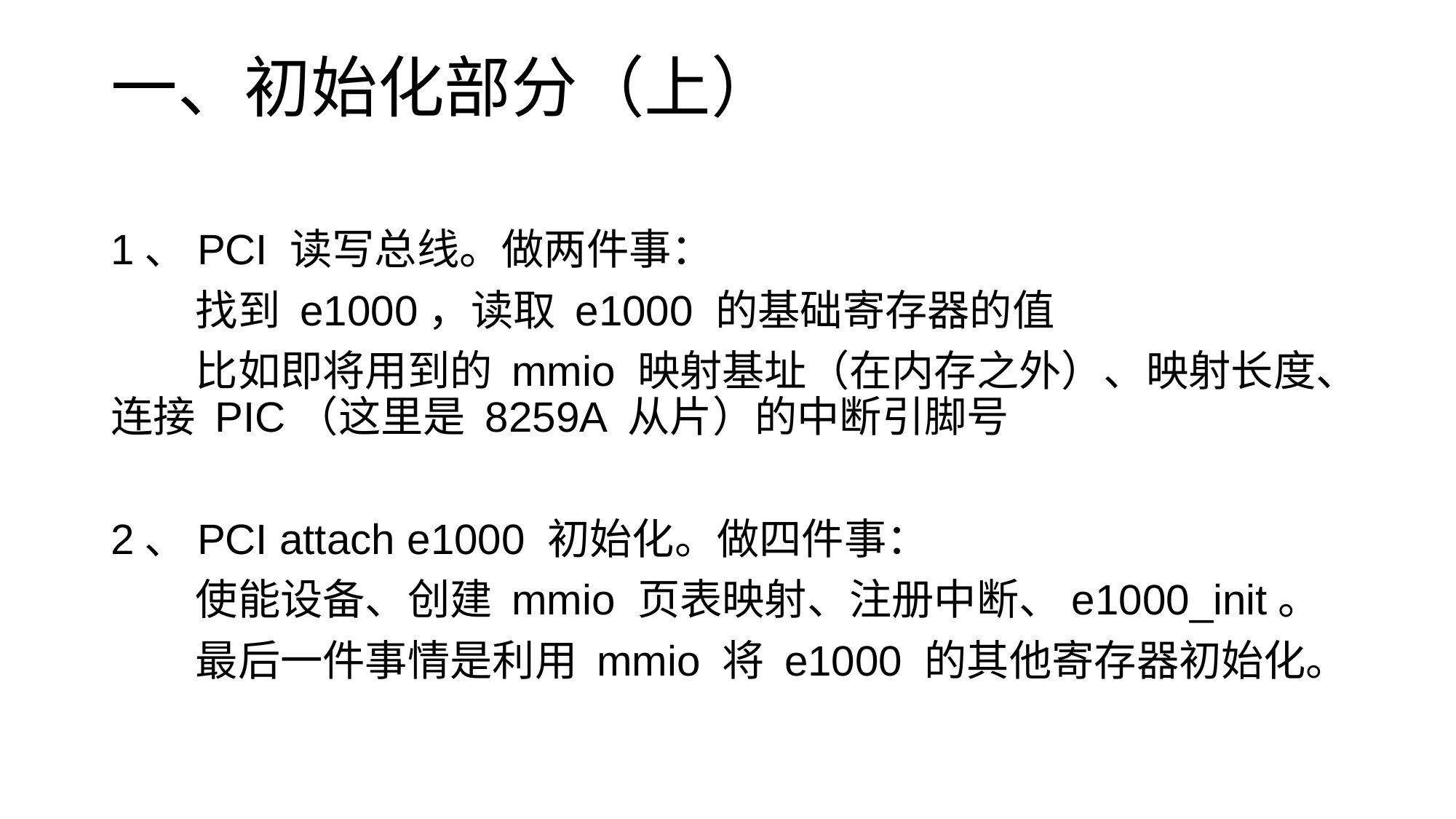

# 一、初始化部分（上）
1、PCI 读写总线。做两件事：
　　找到 e1000，读取 e1000 的基础寄存器的值
　　比如即将用到的 mmio 映射基址（在内存之外）、映射长度、连接 PIC（这里是 8259A 从片）的中断引脚号

2、PCI attach e1000 初始化。做四件事：
　　使能设备、创建 mmio 页表映射、注册中断、e1000_init。
　　最后一件事情是利用 mmio 将 e1000 的其他寄存器初始化。